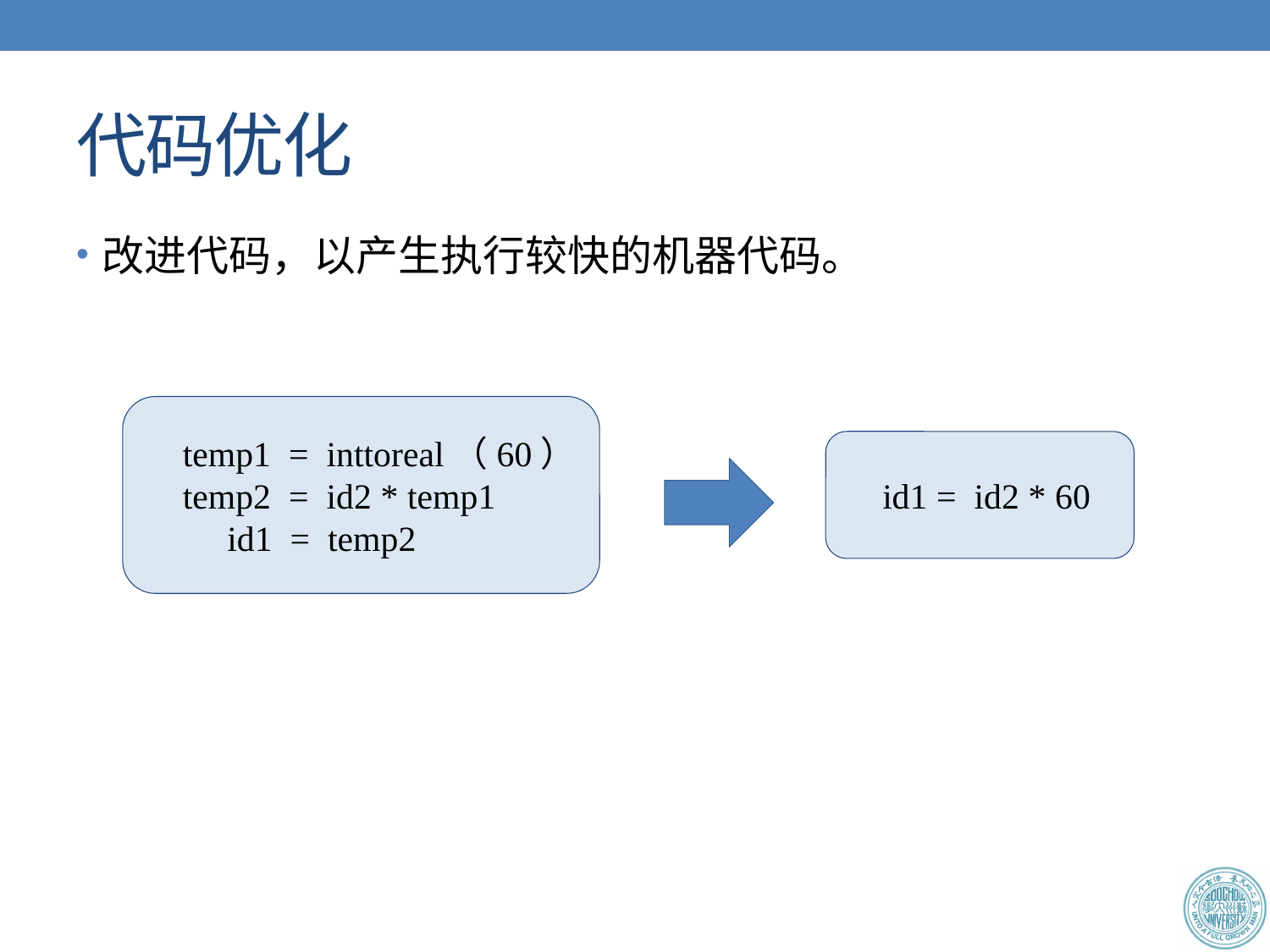

# 代码优化
改进代码，以产生执行较快的机器代码。

temp1  =  inttoreal（60）
temp2  =  id2 * temp1
     id1  =  temp2

id1 =  id2 * 60